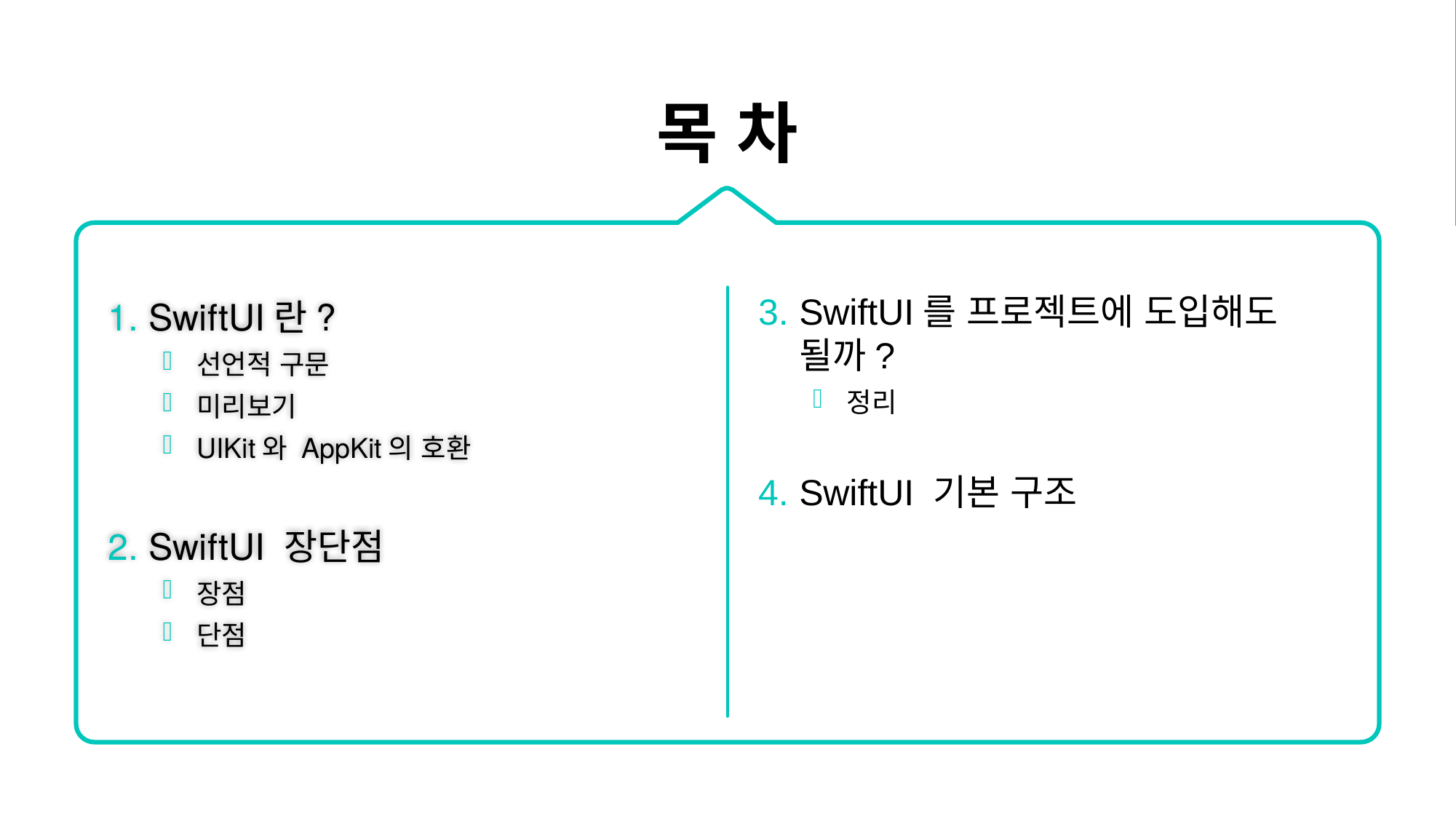

목 차

SwiftUI를 프로젝트에 도입해도 될까?
정리

SwiftUI 기본 구조

SwiftUI란?
선언적 구문
미리보기
UIKit와 AppKit의 호환

SwiftUI 장단점
장점
단점